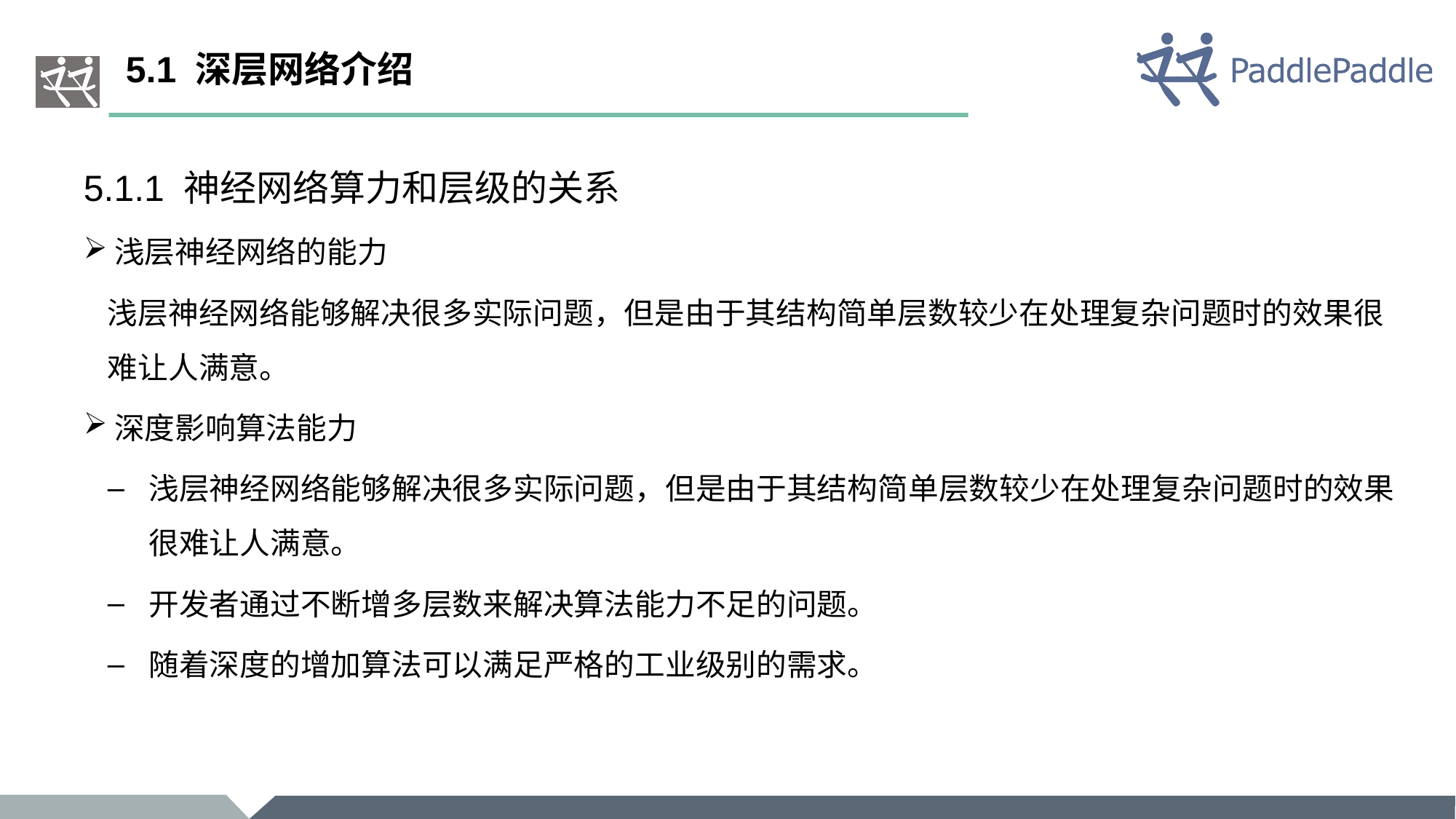

# 5.1 深层网络介绍
5.1.1 神经网络算力和层级的关系
浅层神经网络的能力
浅层神经网络能够解决很多实际问题，但是由于其结构简单层数较少在处理复杂问题时的效果很难让人满意。
深度影响算法能力
浅层神经网络能够解决很多实际问题，但是由于其结构简单层数较少在处理复杂问题时的效果很难让人满意。
开发者通过不断增多层数来解决算法能力不足的问题。
随着深度的增加算法可以满足严格的工业级别的需求。